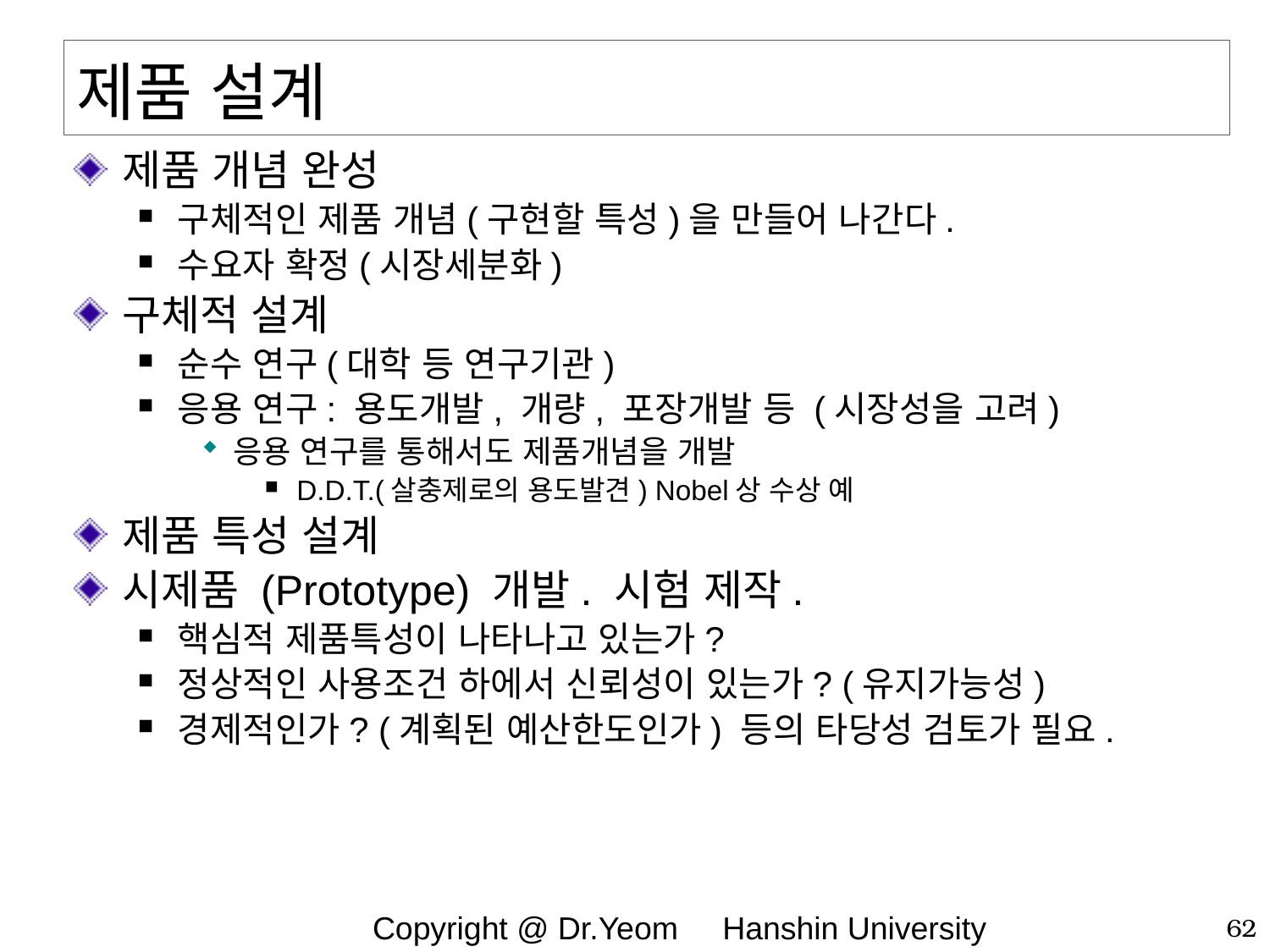

# 제품 설계
제품 개념 완성
구체적인 제품 개념(구현할 특성)을 만들어 나간다.
수요자 확정(시장세분화)
구체적 설계
순수 연구(대학 등 연구기관)
응용 연구: 용도개발, 개량, 포장개발 등 (시장성을 고려)
응용 연구를 통해서도 제품개념을 개발
D.D.T.(살충제로의 용도발견) Nobel상 수상 예
제품 특성 설계
시제품 (Prototype) 개발. 시험 제작.
핵심적 제품특성이 나타나고 있는가?
정상적인 사용조건 하에서 신뢰성이 있는가? (유지가능성)
경제적인가? (계획된 예산한도인가) 등의 타당성 검토가 필요.
62